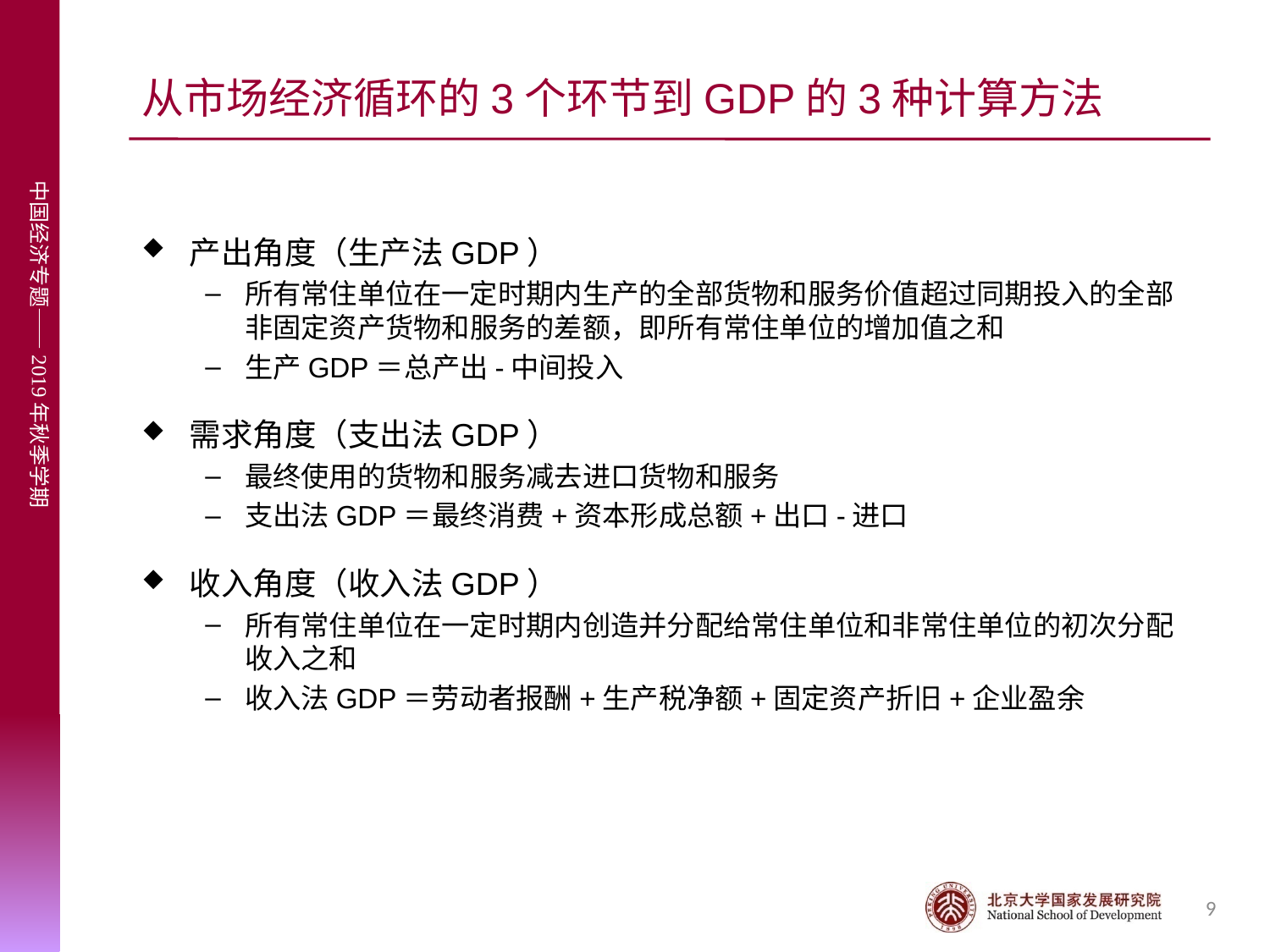

# 从市场经济循环的3个环节到GDP的3种计算方法
产出角度（生产法GDP）
所有常住单位在一定时期内生产的全部货物和服务价值超过同期投入的全部非固定资产货物和服务的差额，即所有常住单位的增加值之和
生产GDP＝总产出-中间投入
需求角度（支出法GDP）
最终使用的货物和服务减去进口货物和服务
支出法GDP＝最终消费+资本形成总额+出口-进口
收入角度（收入法GDP）
所有常住单位在一定时期内创造并分配给常住单位和非常住单位的初次分配收入之和
收入法GDP＝劳动者报酬+生产税净额+固定资产折旧+企业盈余

9